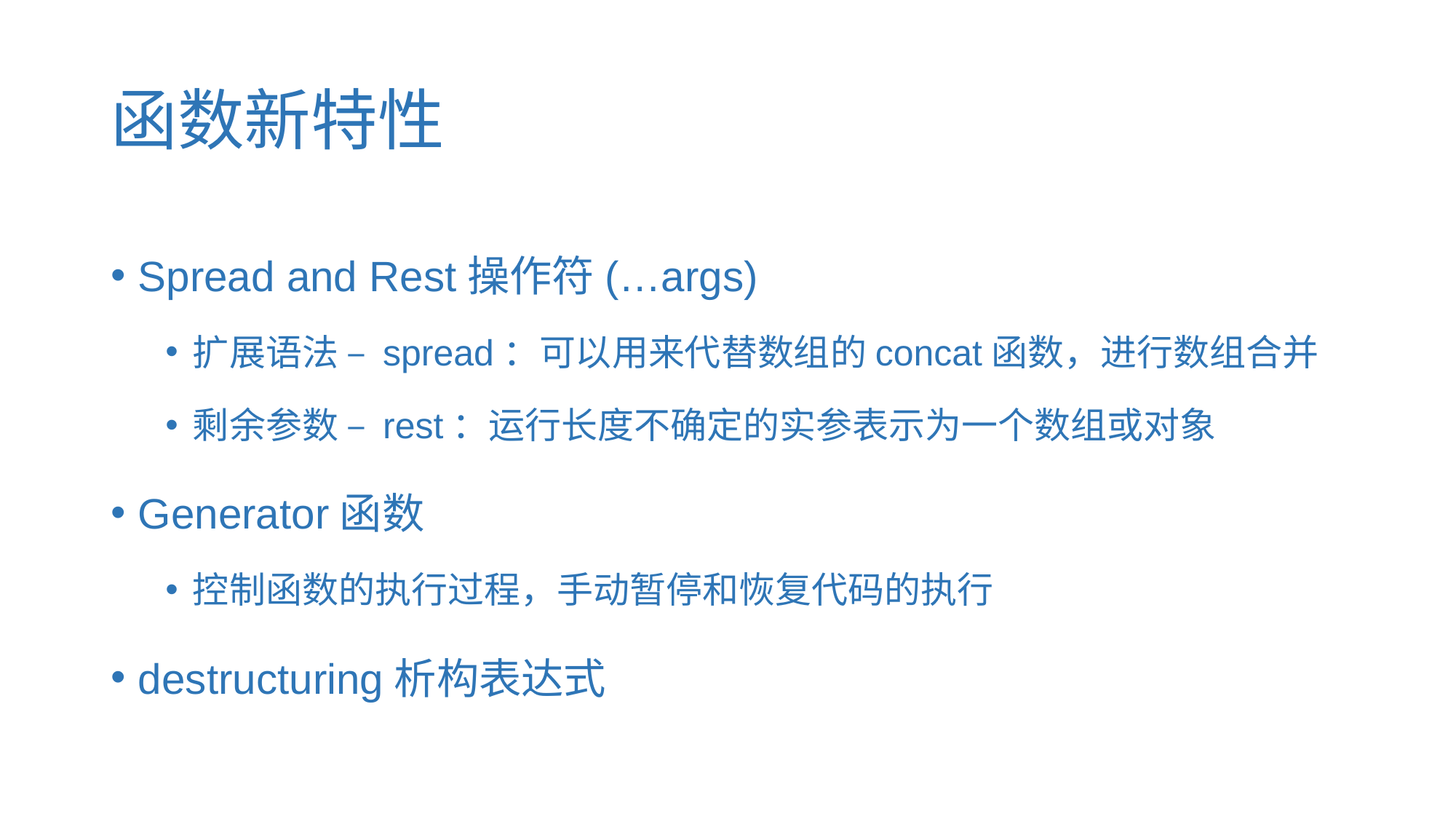

# 函数新特性
Spread and Rest操作符(…args)
扩展语法 – spread：可以用来代替数组的concat函数，进行数组合并
剩余参数 – rest：运行长度不确定的实参表示为一个数组或对象
Generator函数
控制函数的执行过程，手动暂停和恢复代码的执行
destructuring析构表达式